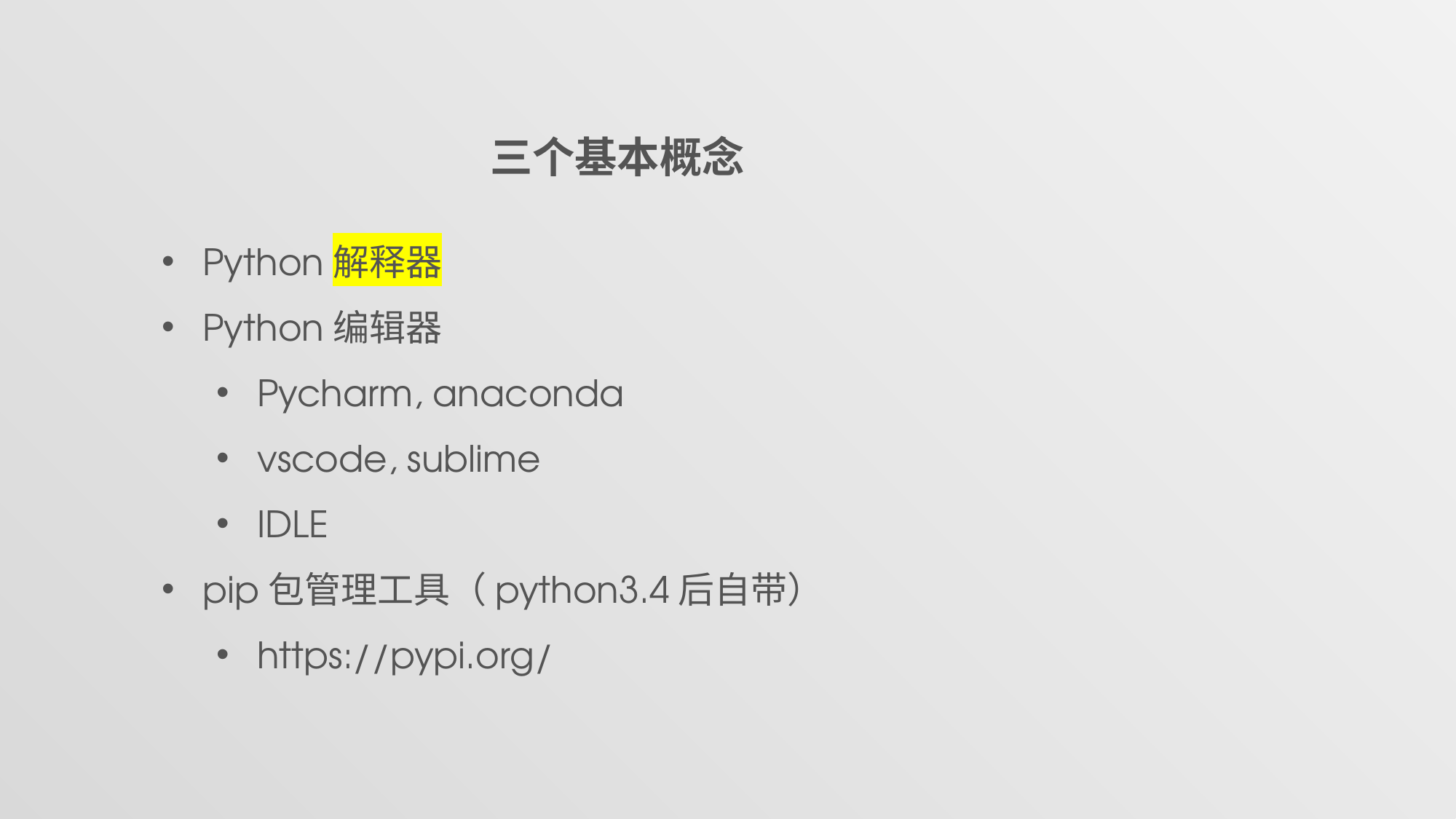

三个基本概念
Python解释器
Python编辑器
Pycharm, anaconda
vscode, sublime
IDLE
pip包管理工具（python3.4后自带）
https://pypi.org/